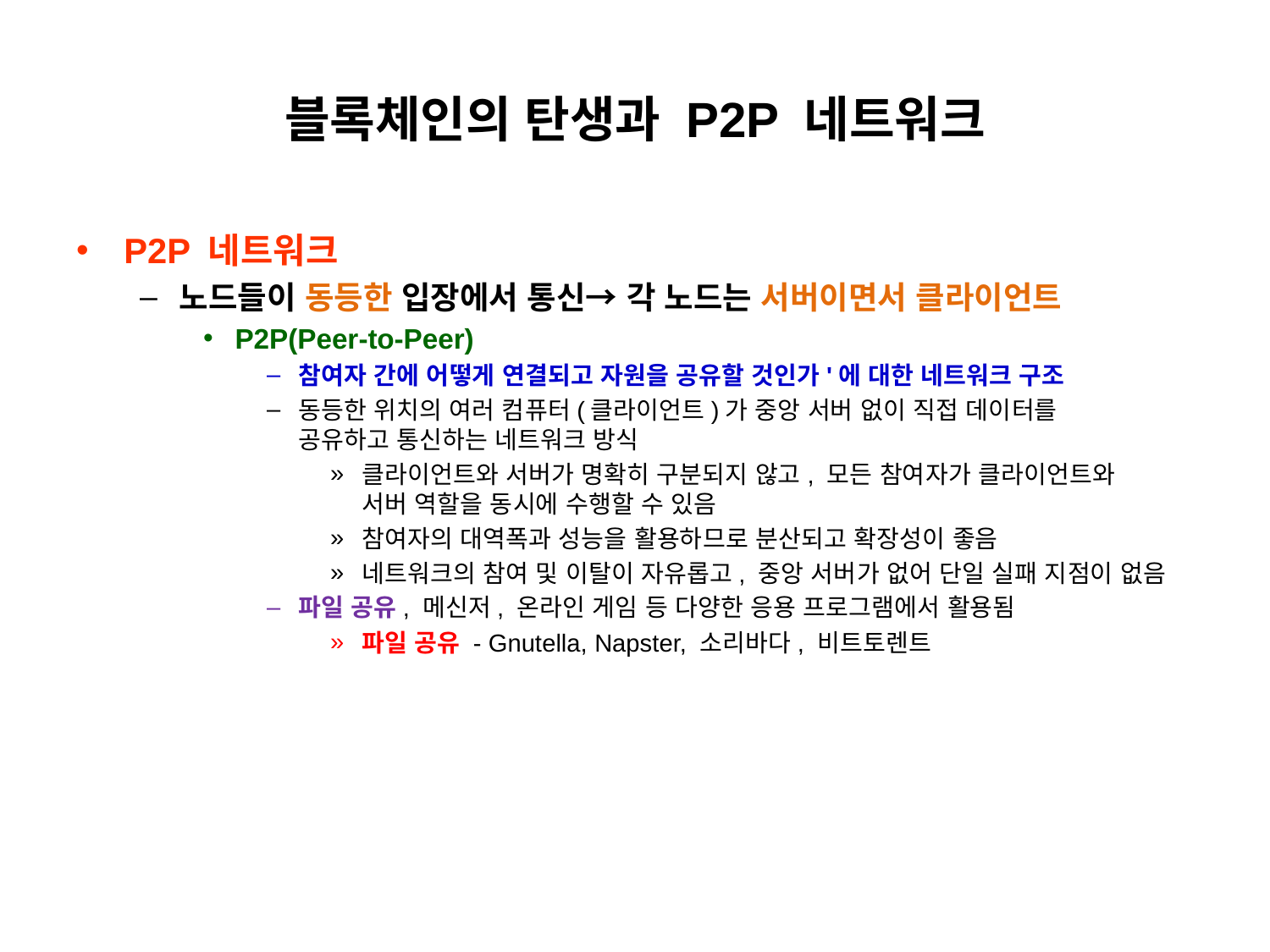

# 블록체인의 탄생과 P2P 네트워크
P2P 네트워크
노드들이 동등한 입장에서 통신→ 각 노드는 서버이면서 클라이언트
P2P(Peer-to-Peer)
참여자 간에 어떻게 연결되고 자원을 공유할 것인가'에 대한 네트워크 구조
동등한 위치의 여러 컴퓨터(클라이언트)가 중앙 서버 없이 직접 데이터를
공유하고 통신하는 네트워크 방식
클라이언트와 서버가 명확히 구분되지 않고, 모든 참여자가 클라이언트와
서버 역할을 동시에 수행할 수 있음
참여자의 대역폭과 성능을 활용하므로 분산되고 확장성이 좋음
네트워크의 참여 및 이탈이 자유롭고, 중앙 서버가 없어 단일 실패 지점이 없음
파일 공유, 메신저, 온라인 게임 등 다양한 응용 프로그램에서 활용됨
파일 공유 - Gnutella, Napster, 소리바다, 비트토렌트